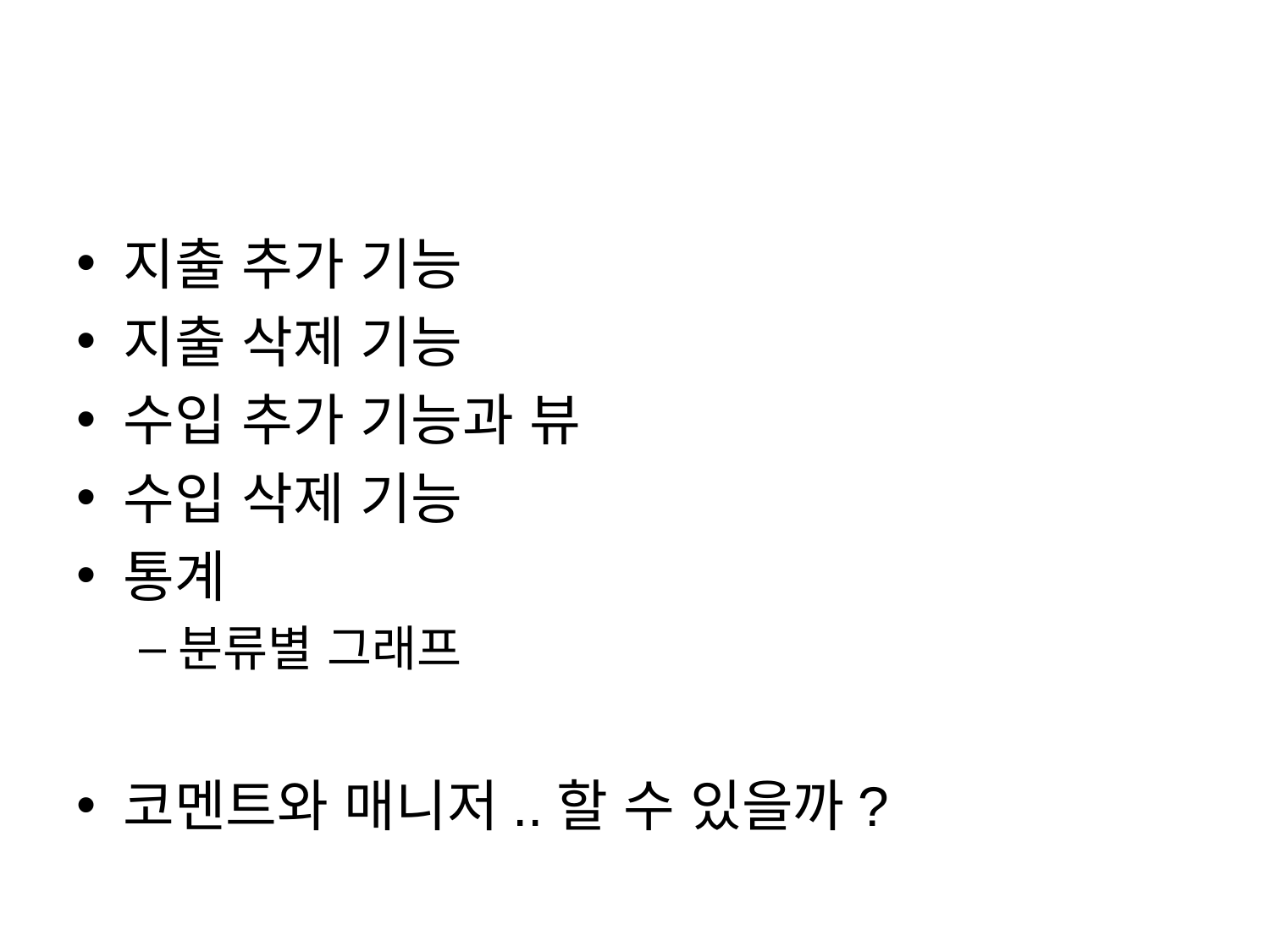

지출 추가 기능
지출 삭제 기능
수입 추가 기능과 뷰
수입 삭제 기능
통계
분류별 그래프

코멘트와 매니저..할 수 있을까?